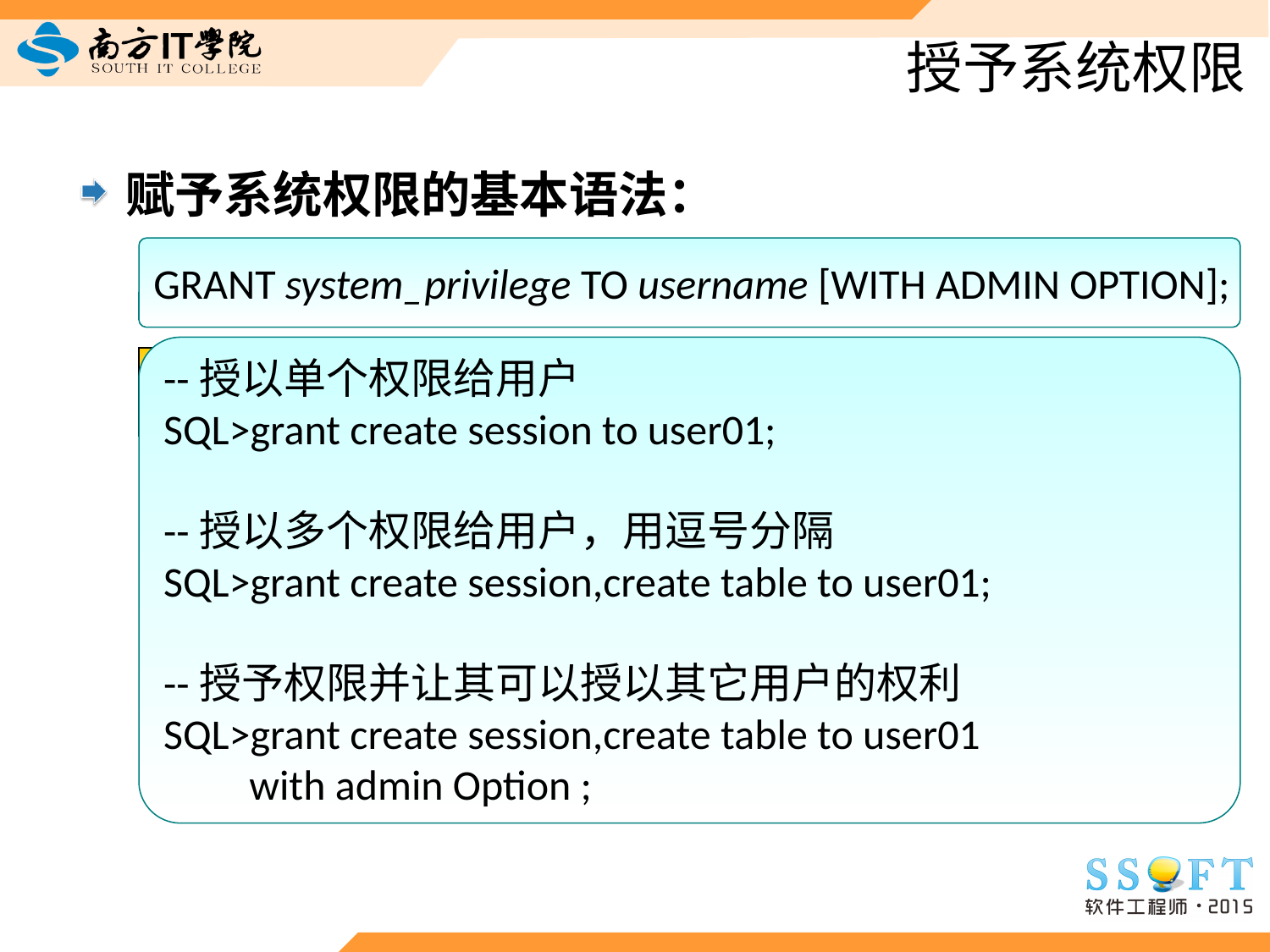

# 授予系统权限
赋予系统权限的基本语法：
GRANT system_privilege TO username [WITH ADMIN OPTION];
--授以单个权限给用户
SQL>grant create session to user01;

--授以多个权限给用户，用逗号分隔
SQL>grant create session,create table to user01;

--授予权限并让其可以授以其它用户的权利
SQL>grant create session,create table to user01
         with admin Option ;
为了向数据库用户赋予指定的系统权限，并且让他们有能力将相同的特权赋予其它的用户，就需要在用户的grant语句中包含with admin option。